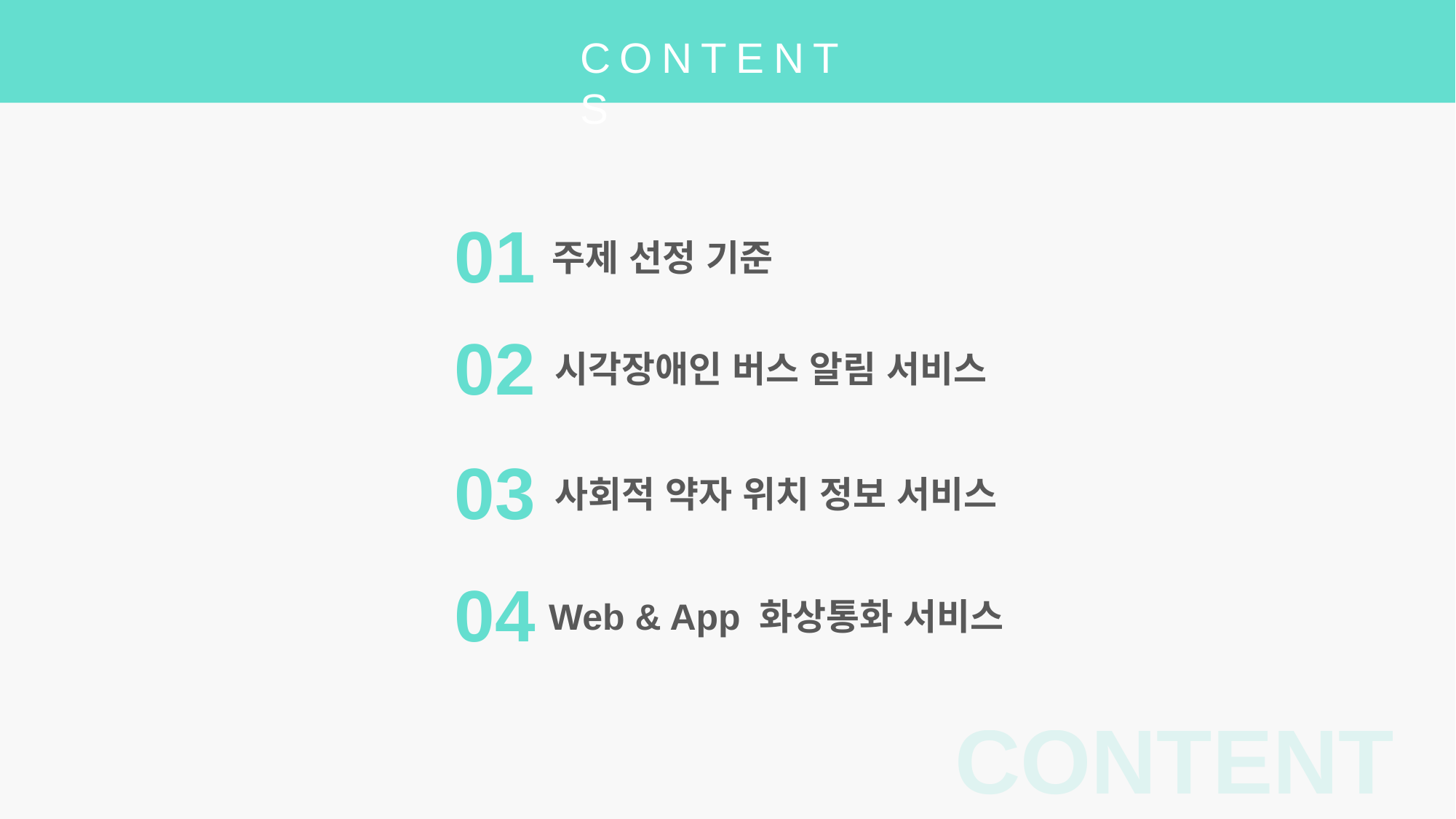

CONTENTS
01
주제 선정 기준
02
시각장애인 버스 알림 서비스
03
사회적 약자 위치 정보 서비스
04
Web & App 화상통화 서비스
CONTENTS